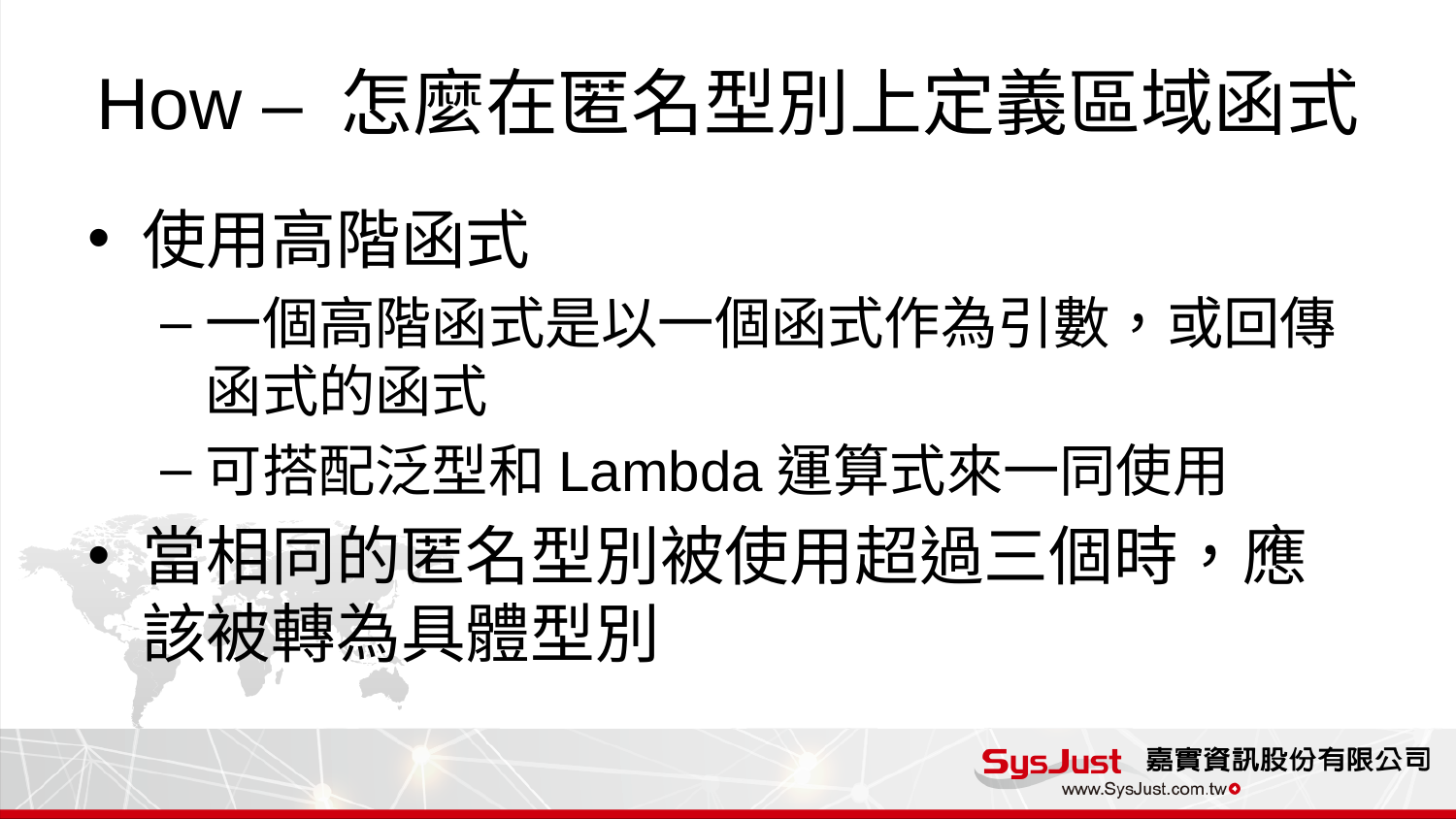

# How – 怎麼在匿名型別上定義區域函式
使用高階函式
一個高階函式是以一個函式作為引數，或回傳函式的函式
可搭配泛型和Lambda運算式來一同使用
當相同的匿名型別被使用超過三個時，應該被轉為具體型別